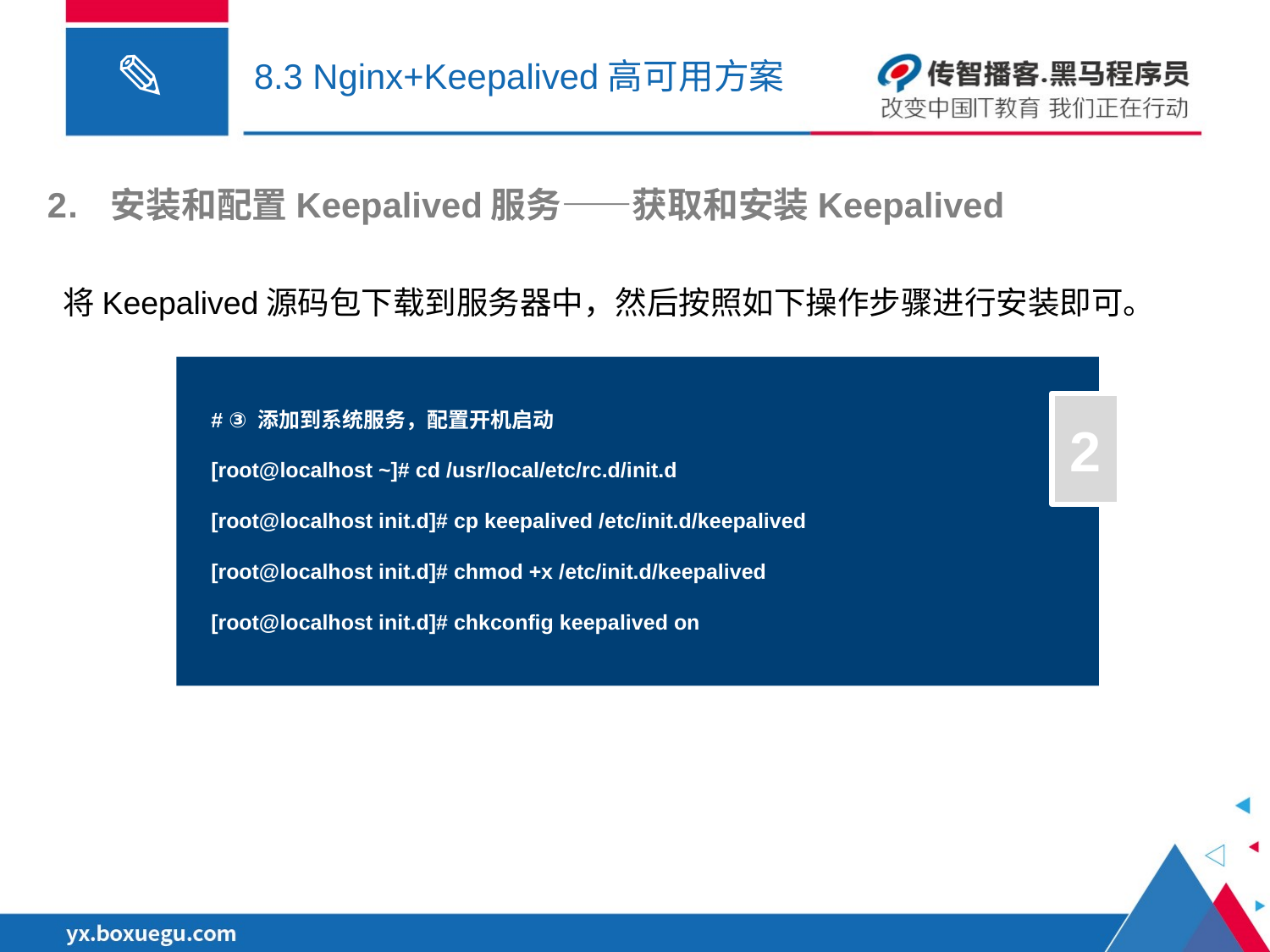

# 8.3 Nginx+Keepalived高可用方案
安装和配置Keepalived服务——获取和安装Keepalived
将Keepalived源码包下载到服务器中，然后按照如下操作步骤进行安装即可。

# ③ 添加到系统服务，配置开机启动
[root@localhost ~]# cd /usr/local/etc/rc.d/init.d
[root@localhost init.d]# cp keepalived /etc/init.d/keepalived
[root@localhost init.d]# chmod +x /etc/init.d/keepalived
[root@localhost init.d]# chkconfig keepalived on
2